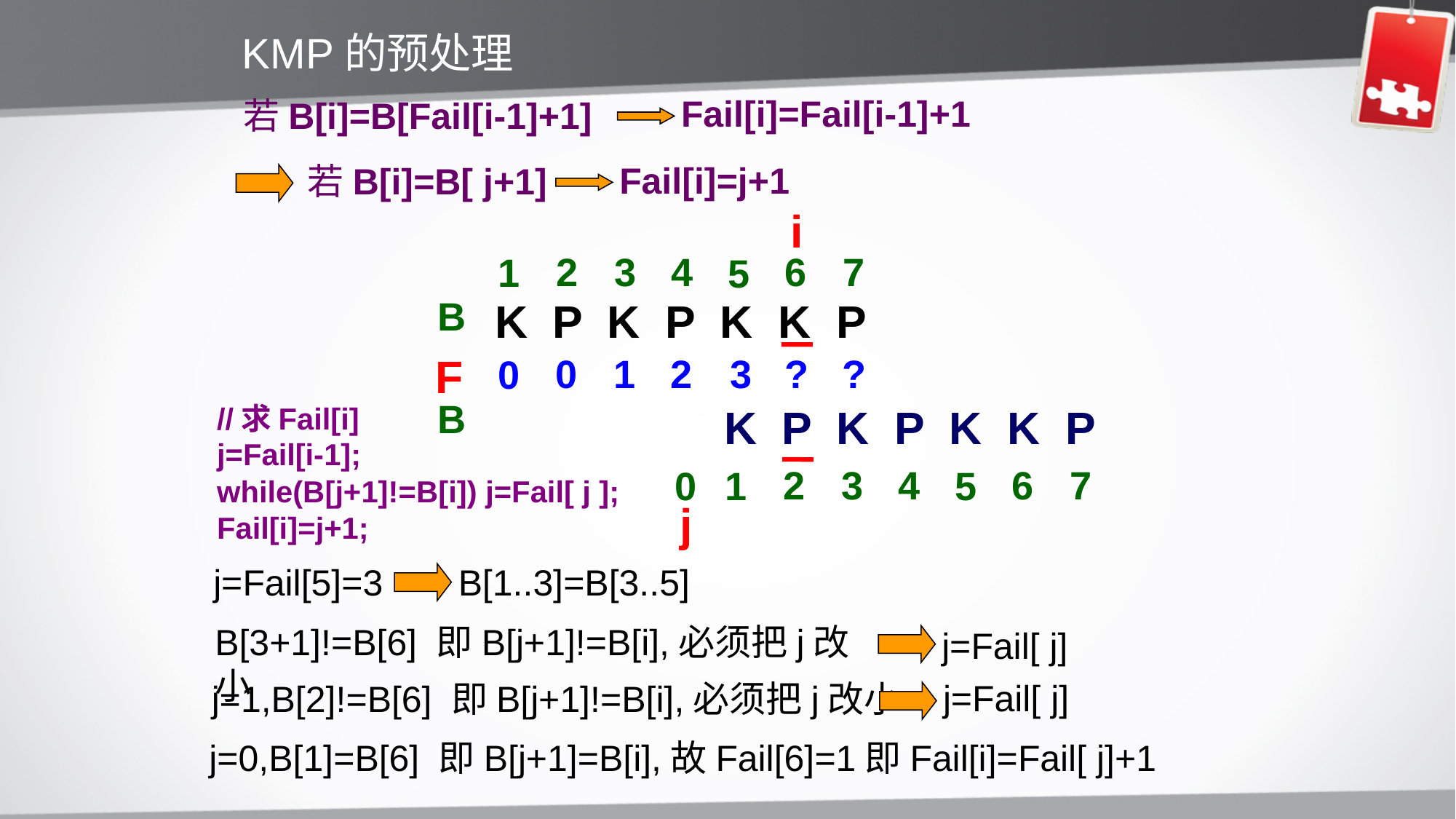

KMP的预处理
Fail[i]=Fail[i-1]+1
若B[i]=B[Fail[i-1]+1]

Fail[i]=j+1
若B[i]=B[ j+1]

i
 2
 3
 4
 6
 7
 1
 5
 B
  K  P  K  P  K  K  P
F
 0
 1
 2
 3
 ?
 ?

 0
 B
  K  P  K  P  K  K  P
 2
 3
 4
 6
 7
 0
 1
 5
j
//求Fail[i]
j=Fail[i-1];
while(B[j+1]!=B[i]) j=Fail[ j ];
Fail[i]=j+1;

j=Fail[5]=3
B[1..3]=B[3..5]

B[3+1]!=B[6] 即B[j+1]!=B[i],必须把j改小
j=Fail[ j]

j=Fail[ j]
j=1,B[2]!=B[6] 即B[j+1]!=B[i],必须把j改小

j=0,B[1]=B[6] 即B[j+1]=B[i],故Fail[6]=1即Fail[i]=Fail[ j]+1